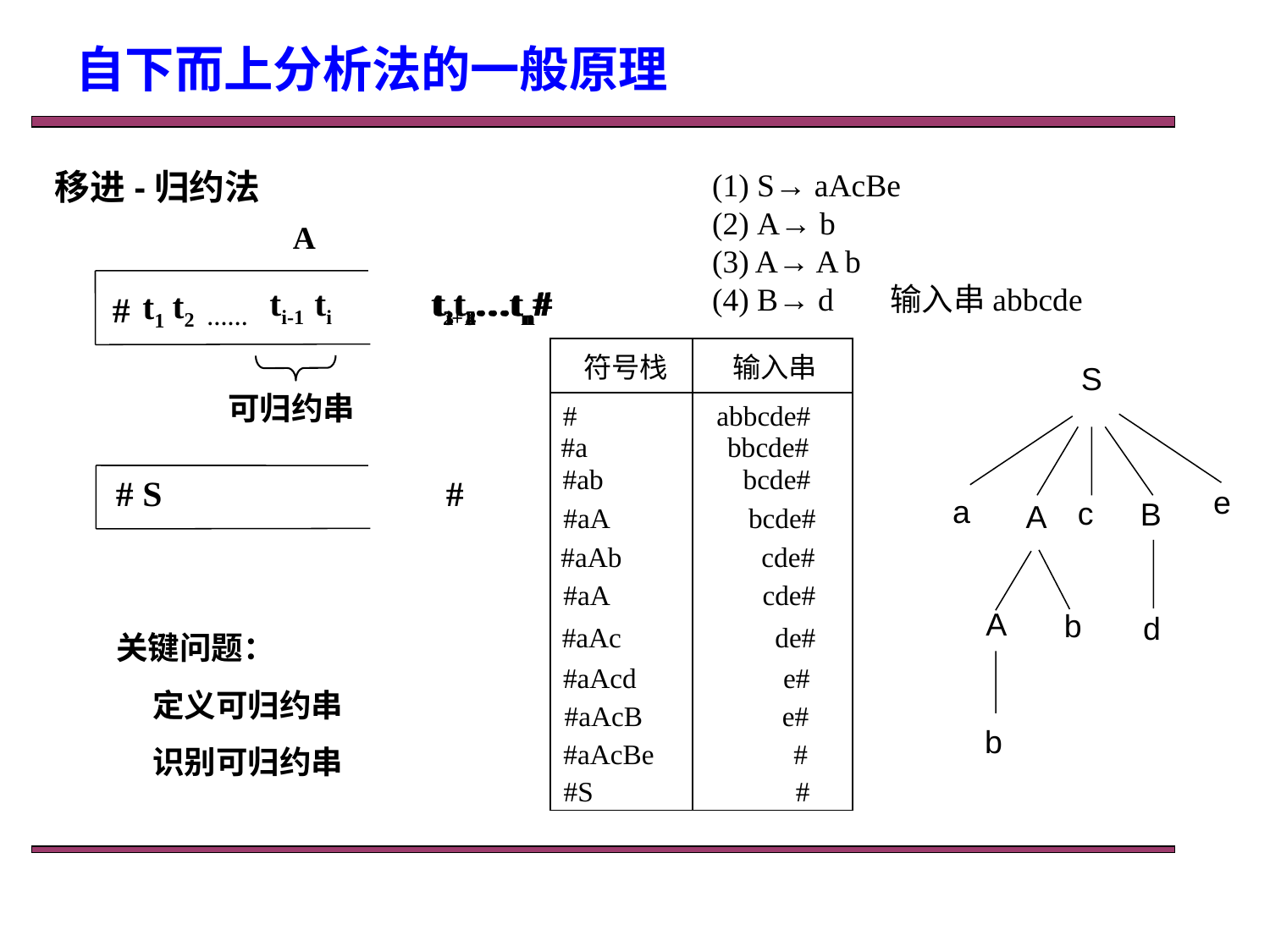

# 自下而上分析法的一般原理
移进-归约法
   (1) S→ aAcBe
   (2) A→ b
   (3) A→ A b
   (4) B→ d      输入串abbcde
A

ti-1  ti
……
t2t3…tn#
ti+1…tn#
t1t2…tn#
t3t4…tn#
t2
t1
#

| 符号栈 | 输入串 |
| --- | --- |
|  |  |
S

可归约串
#                    abbcde#
#a                    bbcde#
#ab                    bcde#
# S

#
e
a
c
b
d
b
B

A

#aA                    bcde#
#aAb                    cde#
#aA                      cde#
A

关键问题：
    定义可归约串
    识别可归约串
#aAc                      de#
#aAcd                     e#
#aAcB                    e#
#aAcBe                    #
#S                             #